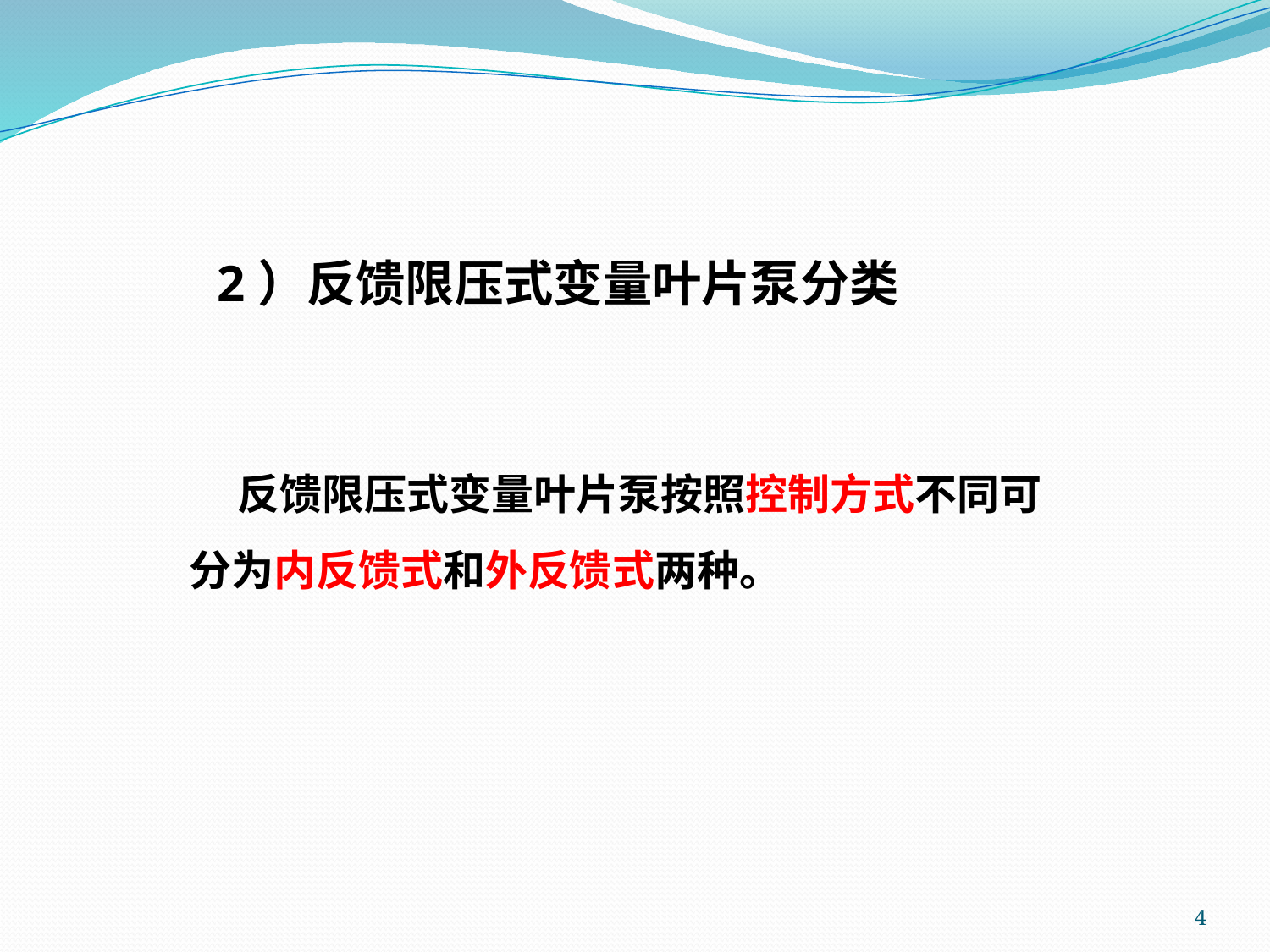

2）反馈限压式变量叶片泵分类
    反馈限压式变量叶片泵按照控制方式不同可分为内反馈式和外反馈式两种。
4